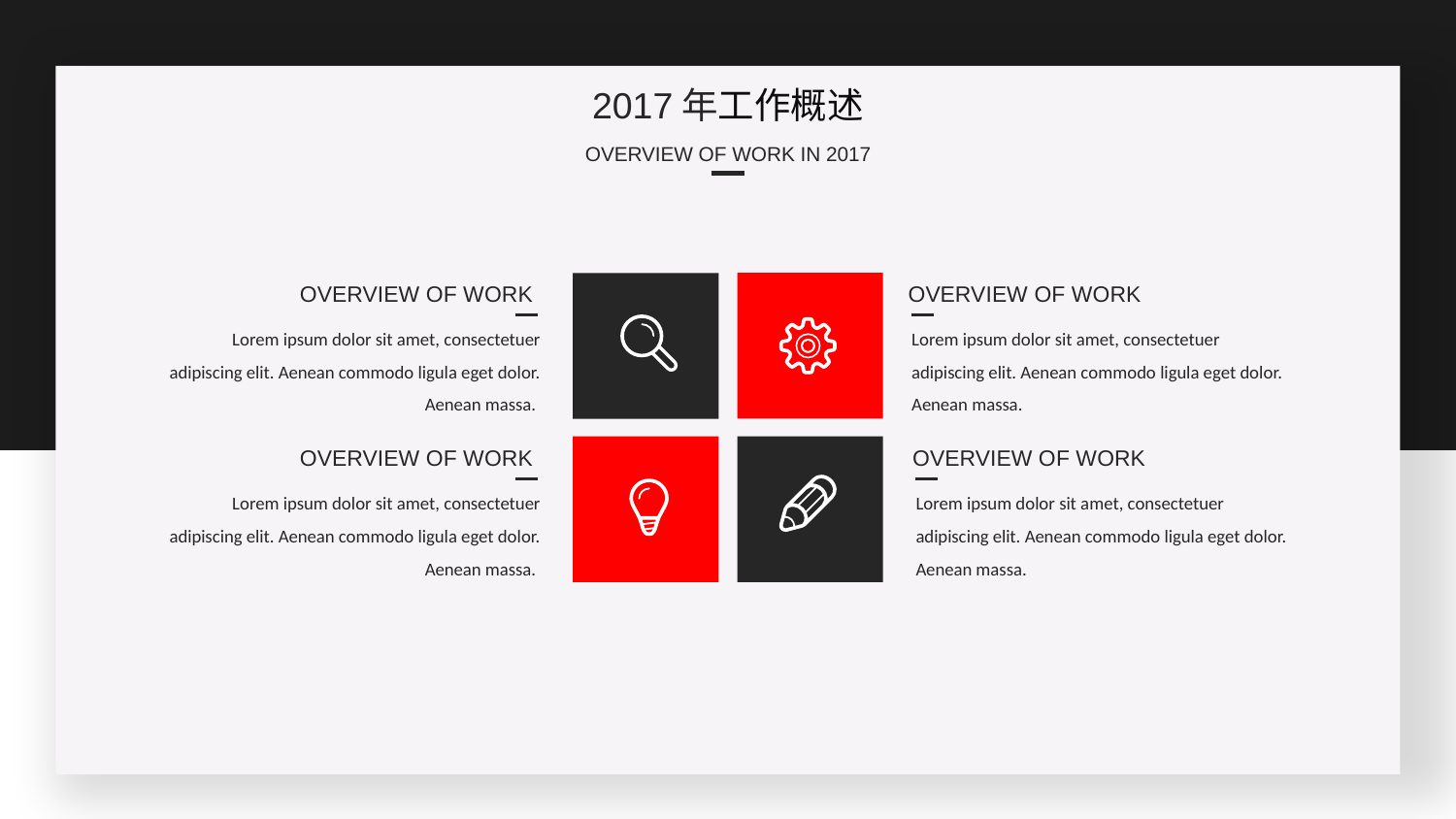

2017年工作概述
OVERVIEW OF WORK IN 2017
OVERVIEW OF WORK

OVERVIEW OF WORK

Lorem ipsum dolor sit amet, consectetuer adipiscing elit. Aenean commodo ligula eget dolor. Aenean massa.
Lorem ipsum dolor sit amet, consectetuer adipiscing elit. Aenean commodo ligula eget dolor. Aenean massa.

OVERVIEW OF WORK
OVERVIEW OF WORK
Lorem ipsum dolor sit amet, consectetuer adipiscing elit. Aenean commodo ligula eget dolor. Aenean massa.
Lorem ipsum dolor sit amet, consectetuer adipiscing elit. Aenean commodo ligula eget dolor. Aenean massa.